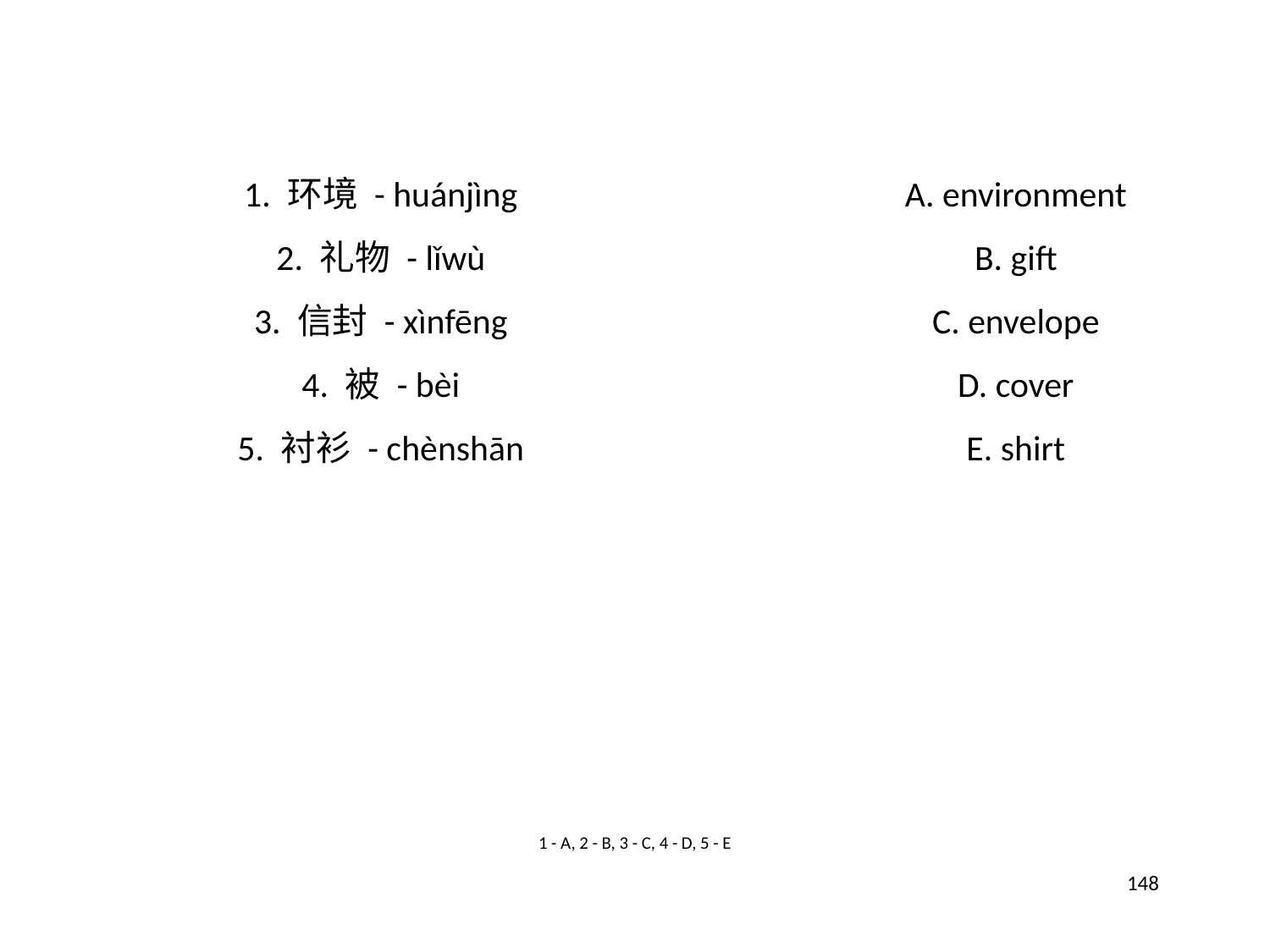

1. 环境 - huánjìng

A. environment

2. 礼物 - lǐwù

B. gift

3. 信封 - xìnfēng

C. envelope

4. 被 - bèi

D. cover

5. 衬衫 - chènshān

E. shirt
1 - A, 2 - B, 3 - C, 4 - D, 5 - E

148